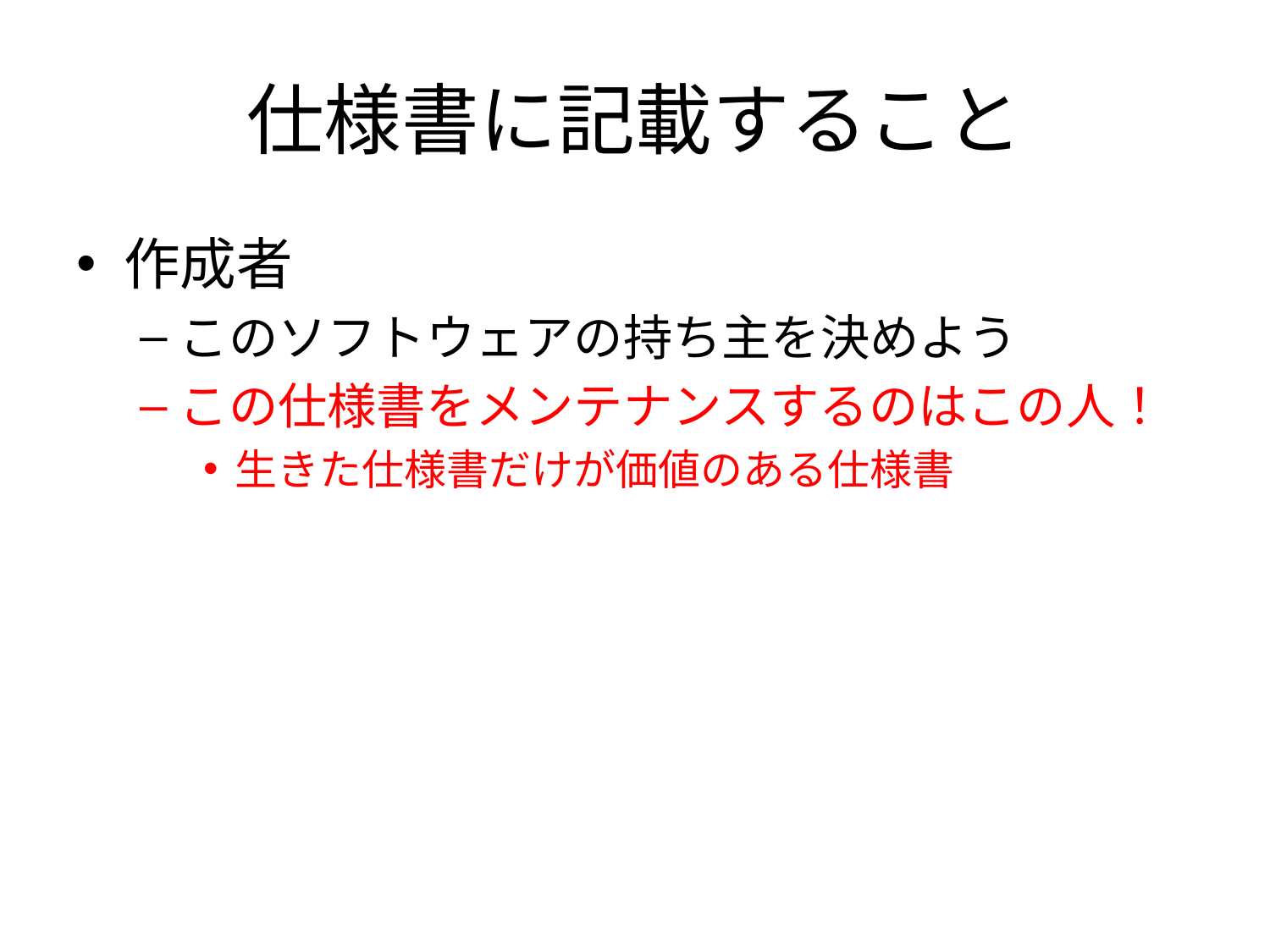

# 仕様書に記載すること
作成者
このソフトウェアの持ち主を決めよう
この仕様書をメンテナンスするのはこの人！
生きた仕様書だけが価値のある仕様書